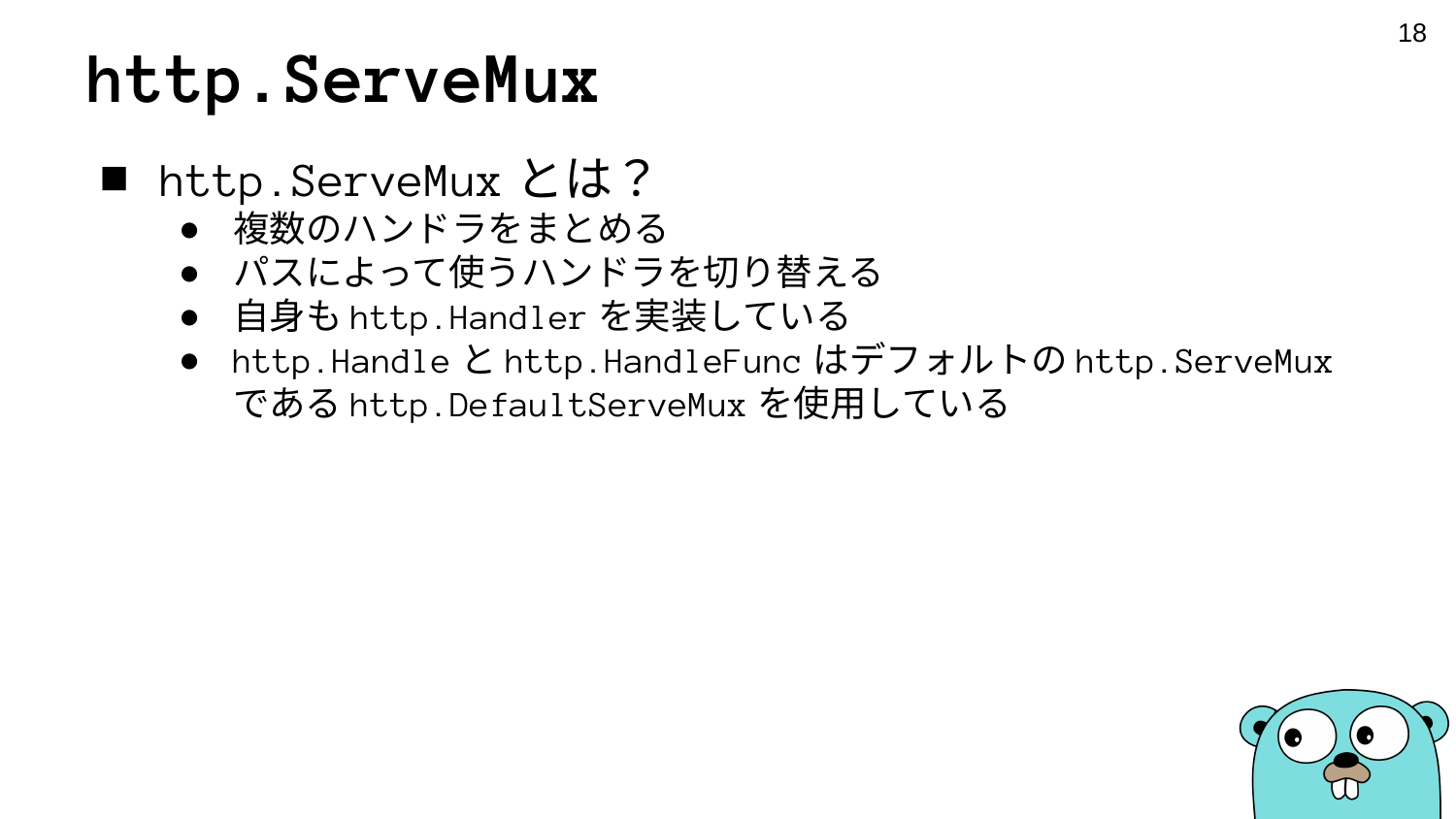

18
# http.ServeMux
http.ServeMuxとは？
複数のハンドラをまとめる
パスによって使うハンドラを切り替える
自身もhttp.Handlerを実装している
http.Handleとhttp.HandleFuncはデフォルトのhttp.ServeMuxであるhttp.DefaultServeMuxを使用している